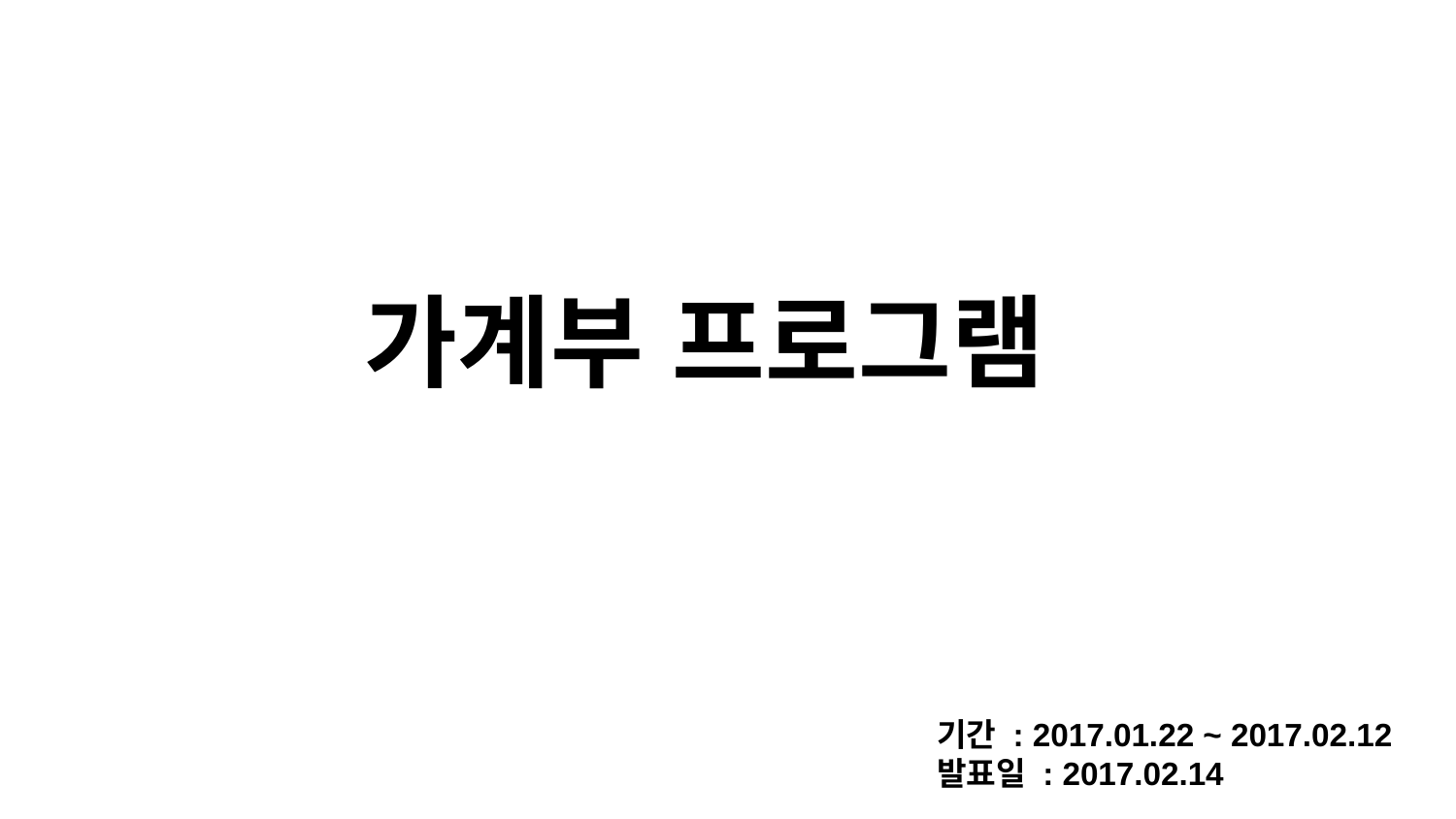

가계부 프로그램
기간 : 2017.01.22 ~ 2017.02.12
발표일 : 2017.02.14